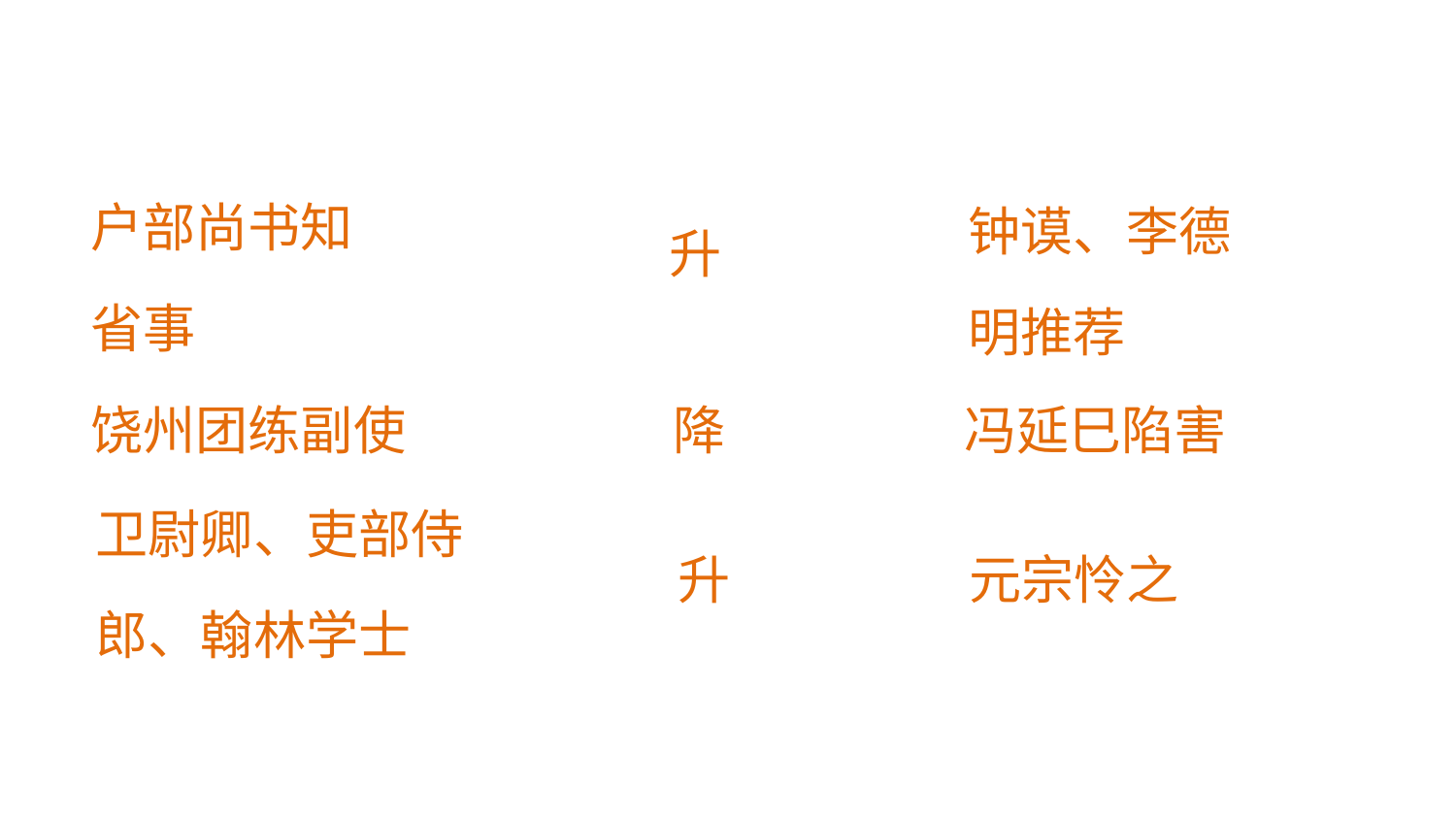

户部尚书知
省事
饶州团练副使  		降  		冯延巳陷害

钟谟、李德
明推荐
升
卫尉卿、吏部侍
郎、翰林学士
升  		元宗怜之